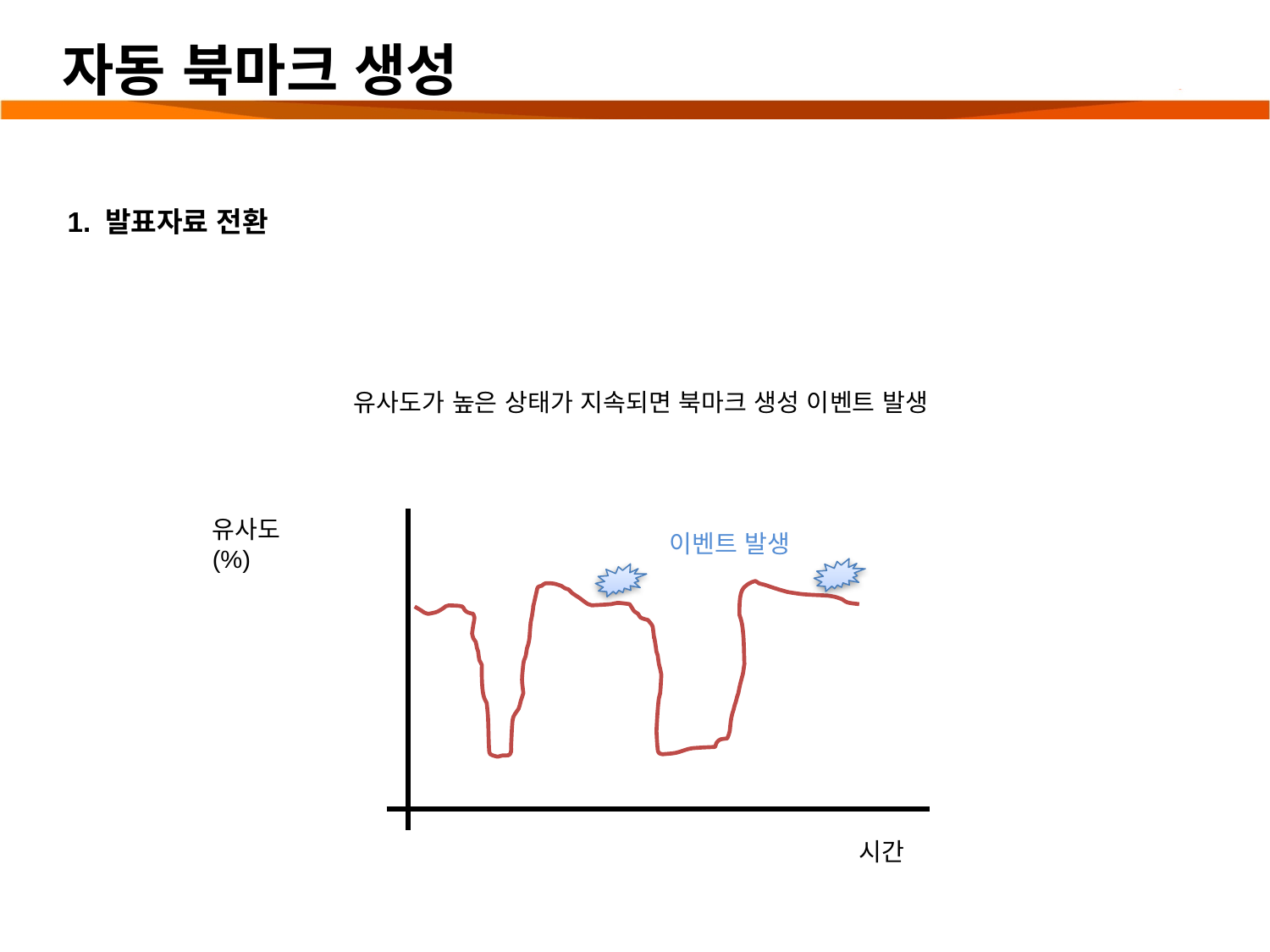

# 자동 북마크 생성
1. 발표자료 전환
유사도가 높은 상태가 지속되면 북마크 생성 이벤트 발생
유사도(%)
이벤트 발생

시간